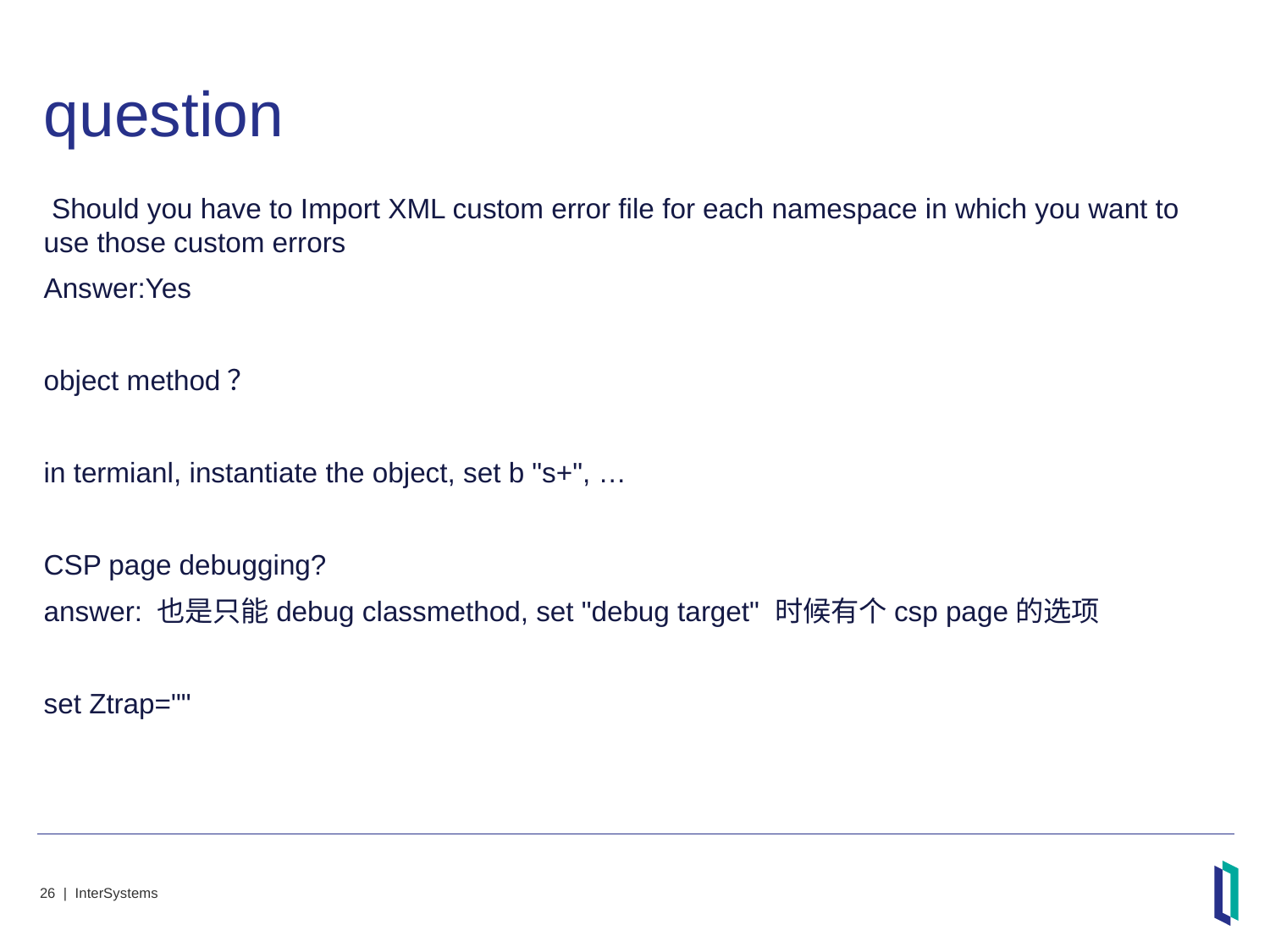

# question
 Should you have to Import XML custom error file for each namespace in which you want to use those custom errors
Answer:Yes

object method？

in termianl, instantiate the object, set b "s+", …

CSP page debugging?
answer: 也是只能debug classmethod, set "debug target" 时候有个csp page的选项

set Ztrap=""